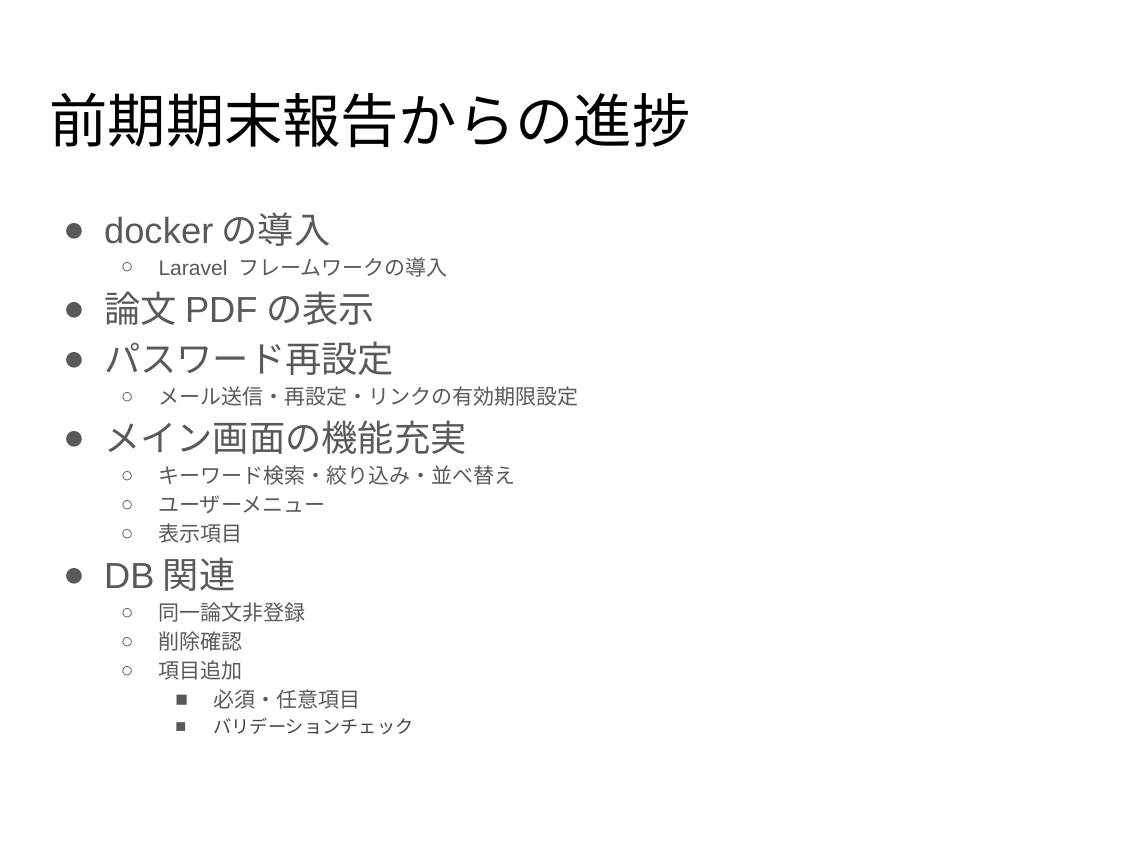

# 前期期末報告からの進捗
dockerの導入
Laravel フレームワークの導入
論文PDFの表示
パスワード再設定
メール送信・再設定・リンクの有効期限設定
メイン画面の機能充実
キーワード検索・絞り込み・並べ替え
ユーザーメニュー
表示項目
DB関連
同一論文非登録
削除確認
項目追加
必須・任意項目
バリデーションチェック